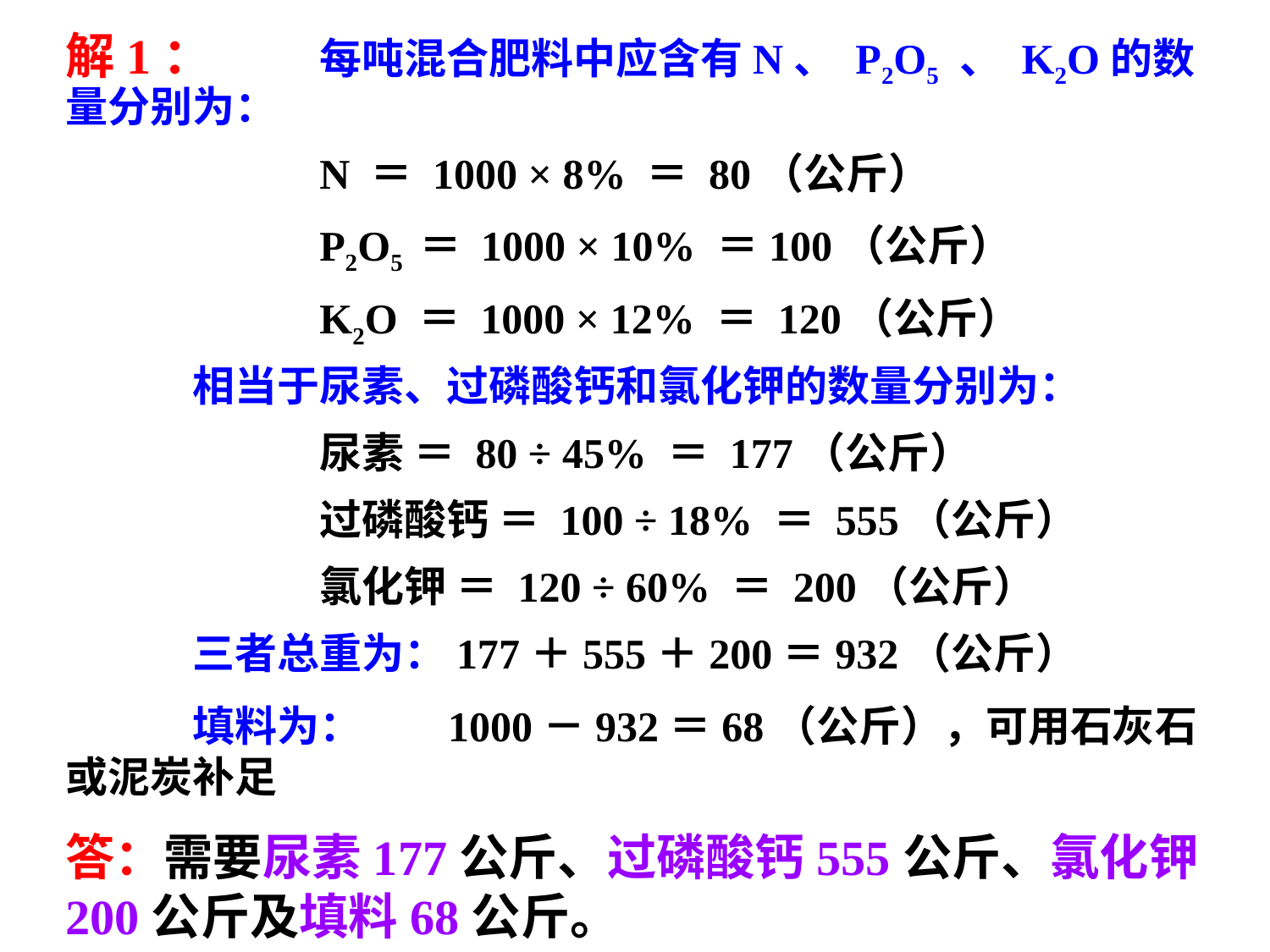

解1：	每吨混合肥料中应含有N、 P2O5 、 K2O的数量分别为：
		N ＝ 1000 × 8% ＝ 80（公斤）
		P2O5 ＝ 1000 × 10% ＝100（公斤）
		K2O ＝ 1000 × 12% ＝ 120（公斤）
	相当于尿素、过磷酸钙和氯化钾的数量分别为：
		尿素 ＝ 80 ÷ 45% ＝ 177（公斤）
		过磷酸钙 ＝ 100 ÷ 18% ＝ 555（公斤）
		氯化钾 ＝ 120 ÷ 60% ＝ 200（公斤）
	三者总重为：177＋555＋200＝932（公斤）
	填料为：        1000－932＝68（公斤），可用石灰石或泥炭补足
答：需要尿素177公斤、过磷酸钙555公斤、氯化钾200公斤及填料68公斤。